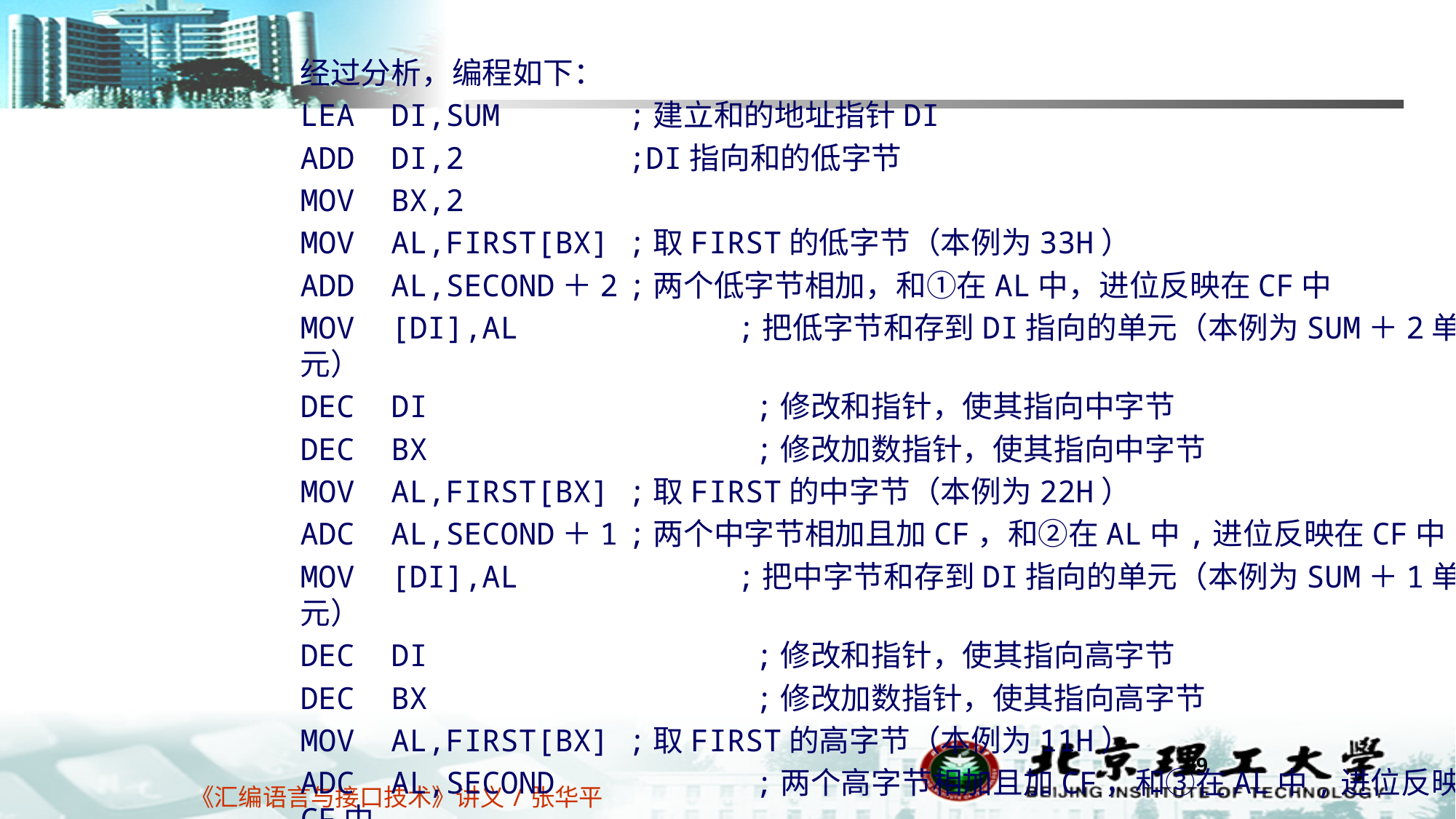

经过分析，编程如下：
LEA  DI,SUM		;建立和的地址指针DI
ADD  DI,2		;DI指向和的低字节
MOV  BX,2
MOV  AL,FIRST[BX]	;取FIRST的低字节（本例为33H）
ADD  AL,SECOND＋2	;两个低字节相加，和①在AL中，进位反映在CF中
MOV  [DI],AL		;把低字节和存到DI指向的单元（本例为SUM＋2单元）
DEC  DI		       ;修改和指针，使其指向中字节
DEC  BX		       ;修改加数指针，使其指向中字节
MOV  AL,FIRST[BX]	;取FIRST的中字节（本例为22H）
ADC  AL,SECOND＋1	;两个中字节相加且加CF，和②在AL中,进位反映在CF中
MOV  [DI],AL		;把中字节和存到DI指向的单元（本例为SUM＋1单元）
DEC  DI		       ;修改和指针，使其指向高字节
DEC  BX		       ;修改加数指针，使其指向高字节
MOV  AL,FIRST[BX]	;取FIRST的高字节（本例为11H）
ADC  AL,SECOND	       ;两个高字节相加且加CF，和③在AL中,进位反映在CF中
MOV  [DI],AL		;把高字节和存到DI指向的单元（本例为SUM单元）

89